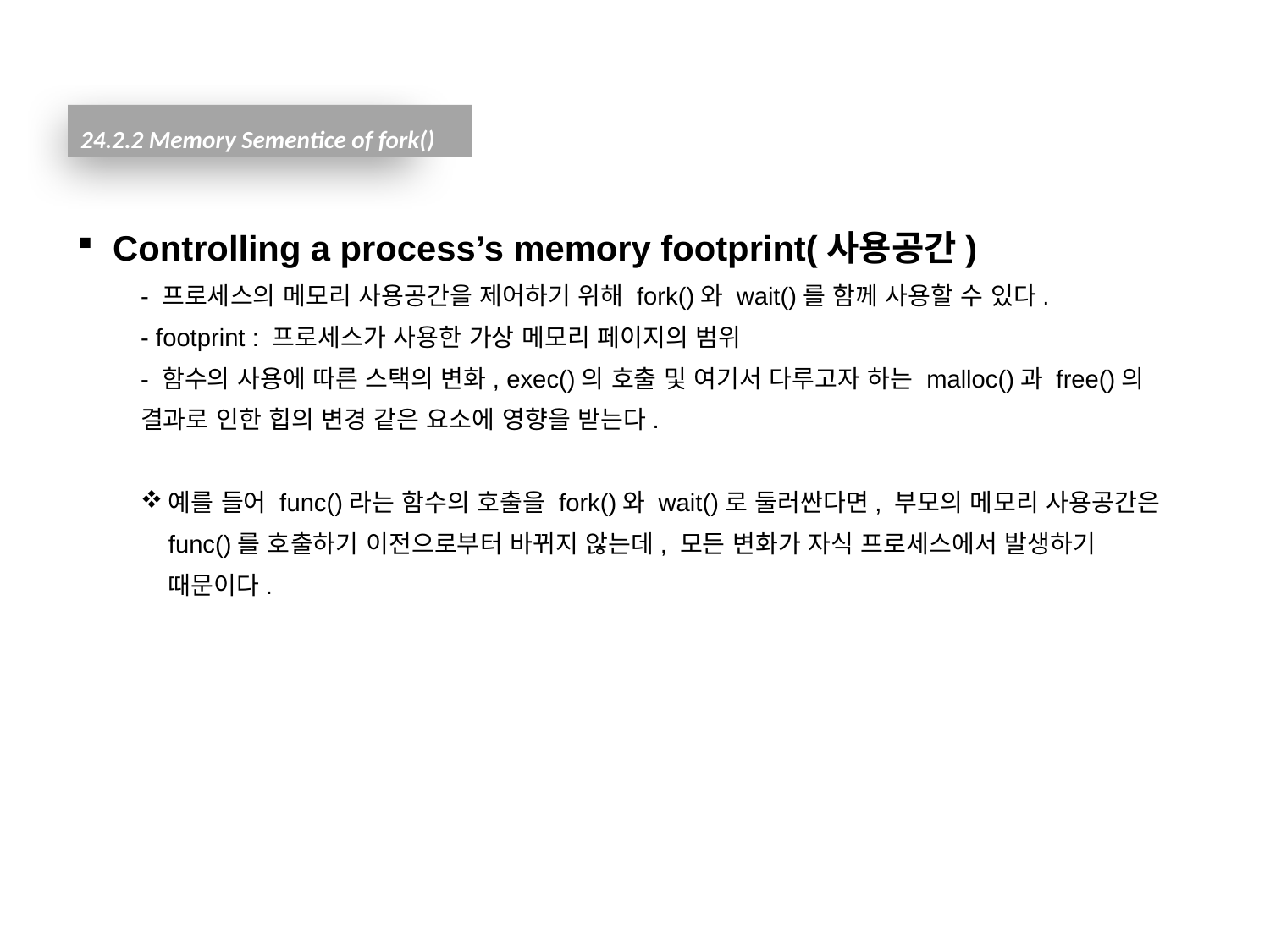

24.2.2 Memory Sementice of fork()
Controlling a process’s memory footprint(사용공간)
- 프로세스의 메모리 사용공간을 제어하기 위해 fork()와 wait()를 함께 사용할 수 있다.
- footprint : 프로세스가 사용한 가상 메모리 페이지의 범위
- 함수의 사용에 따른 스택의 변화, exec()의 호출 및 여기서 다루고자 하는 malloc()과 free()의 결과로 인한 힙의 변경 같은 요소에 영향을 받는다.

예를 들어 func()라는 함수의 호출을 fork()와 wait()로 둘러싼다면, 부모의 메모리 사용공간은 func()를 호출하기 이전으로부터 바뀌지 않는데, 모든 변화가 자식 프로세스에서 발생하기 때문이다.